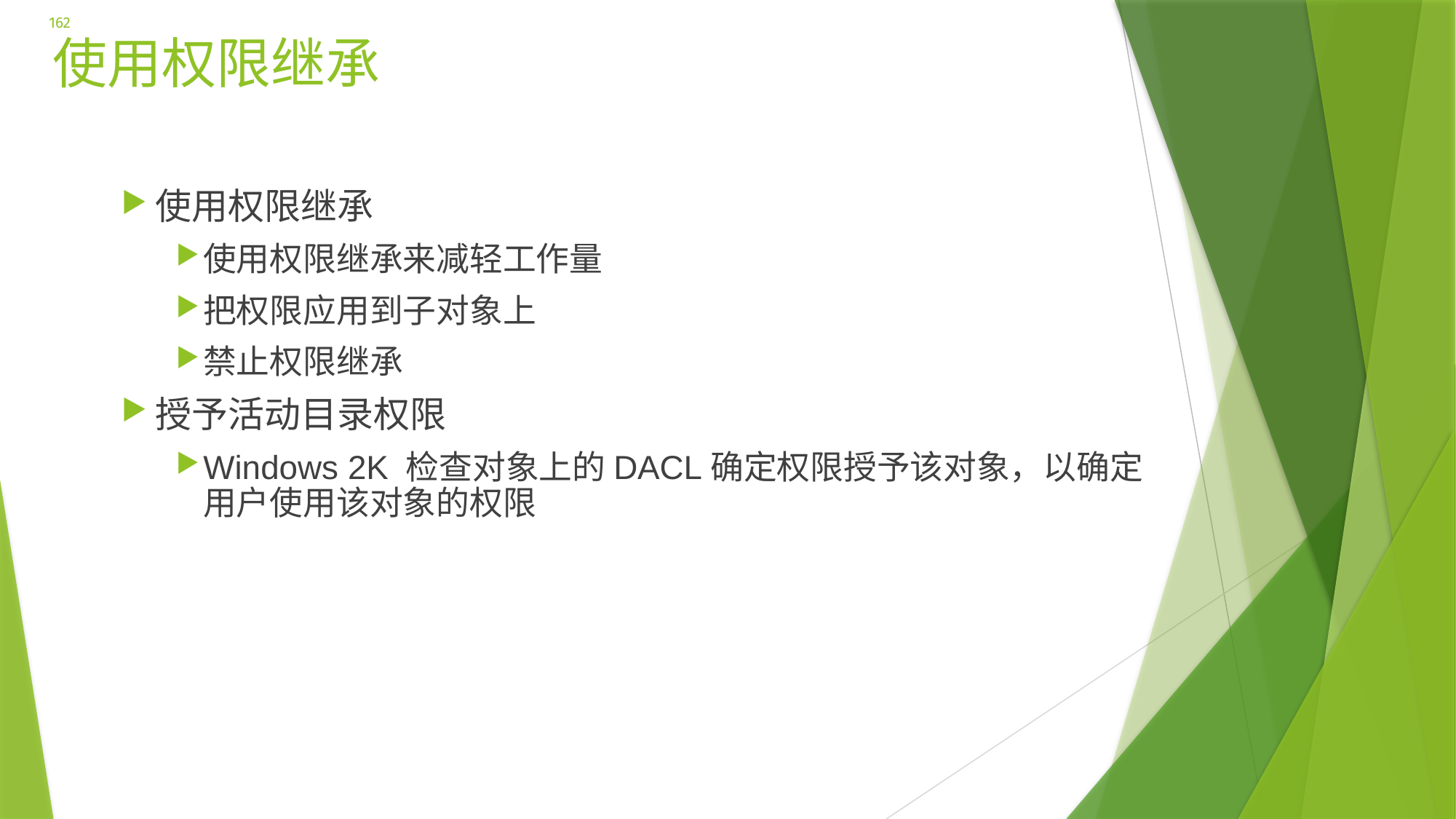

162
# 使用权限继承
使用权限继承
使用权限继承来减轻工作量
把权限应用到子对象上
禁止权限继承
授予活动目录权限
Windows 2K 检查对象上的DACL确定权限授予该对象，以确定用户使用该对象的权限